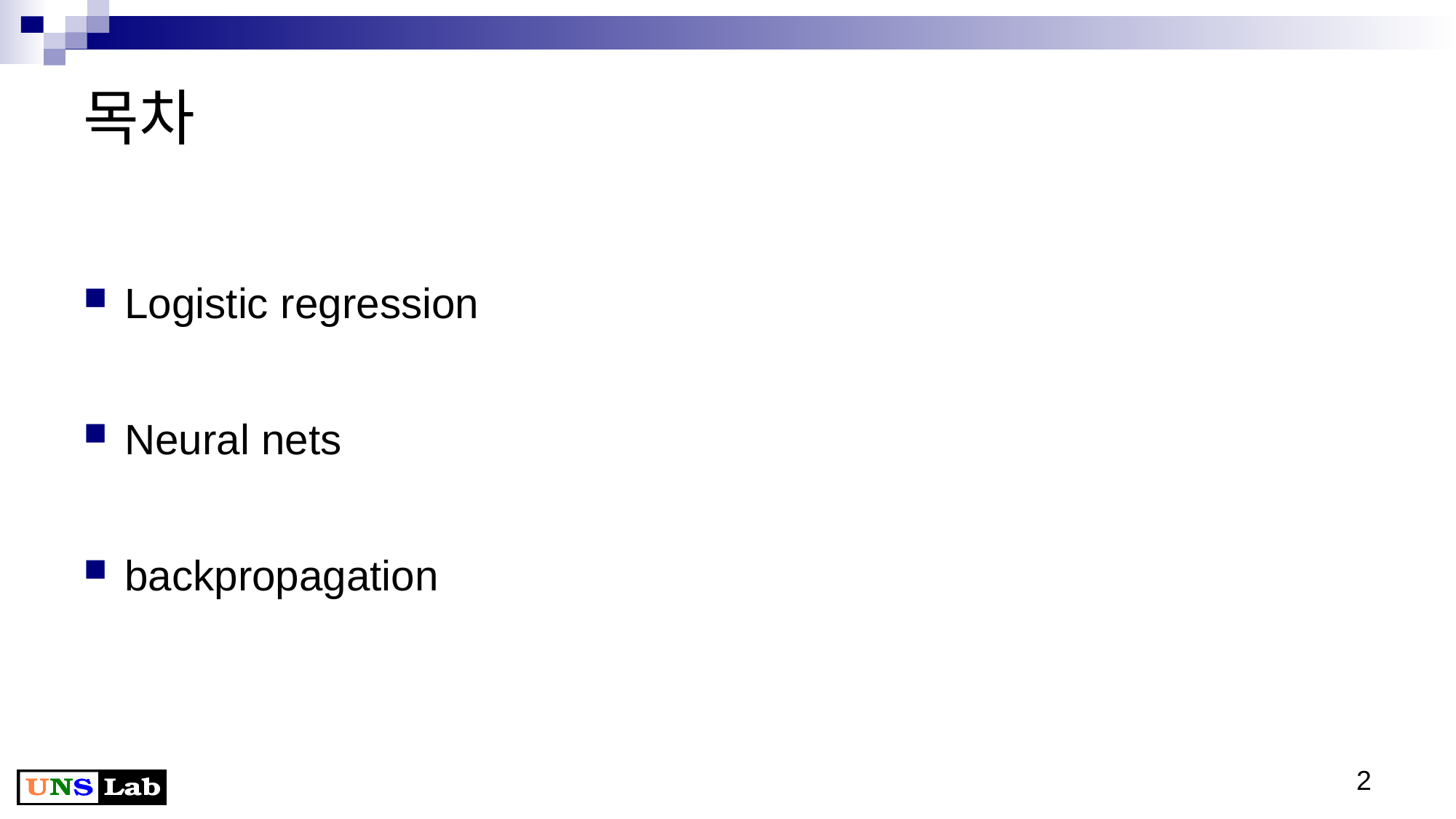

# 목차
Logistic regression
Neural nets
backpropagation
2